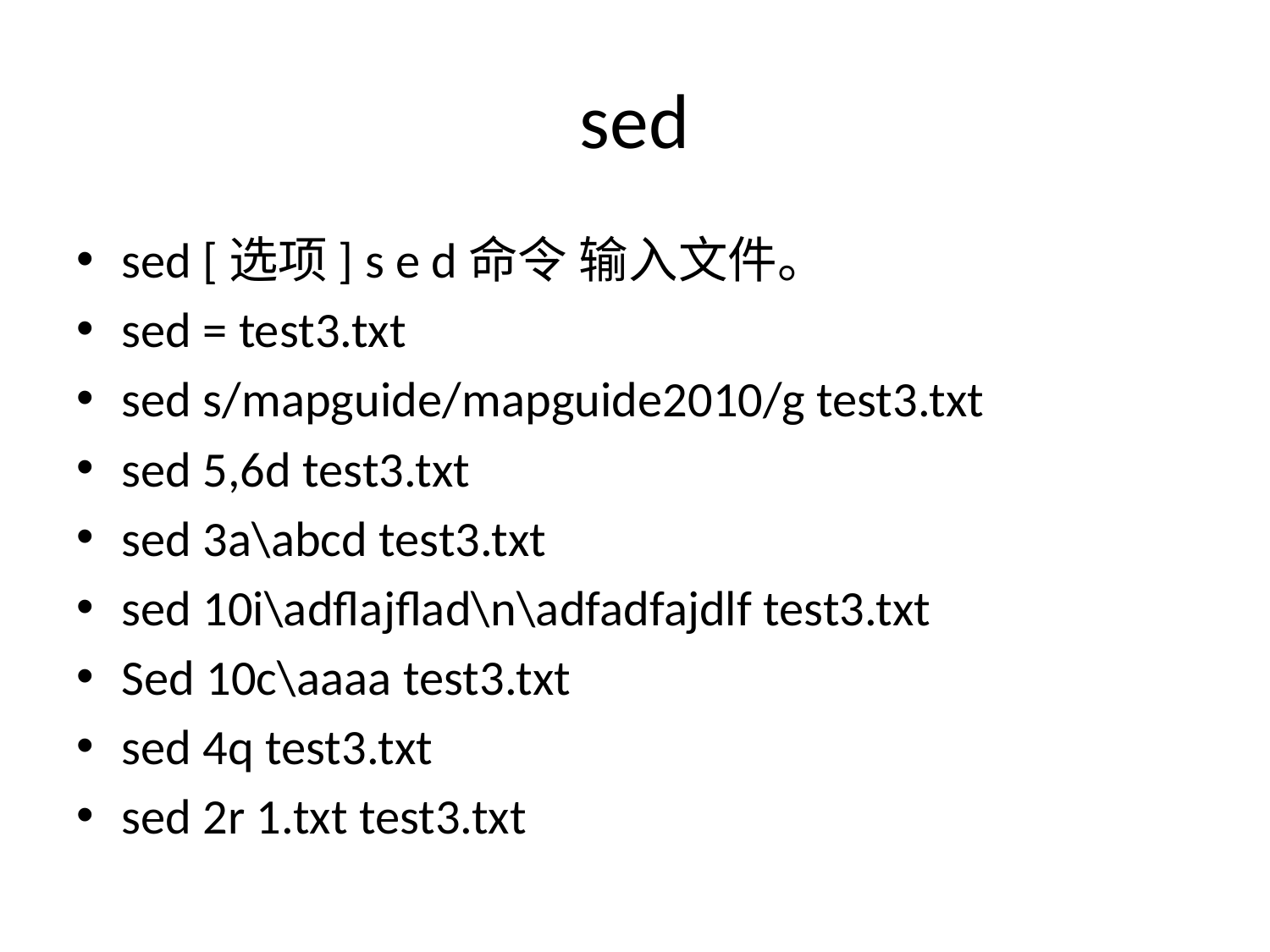

# sed
sed [选项] s e d命令 输入文件。
sed = test3.txt
sed s/mapguide/mapguide2010/g test3.txt
sed 5,6d test3.txt
sed 3a\abcd test3.txt
sed 10i\adflajflad\n\adfadfajdlf test3.txt
Sed 10c\aaaa test3.txt
sed 4q test3.txt
sed 2r 1.txt test3.txt